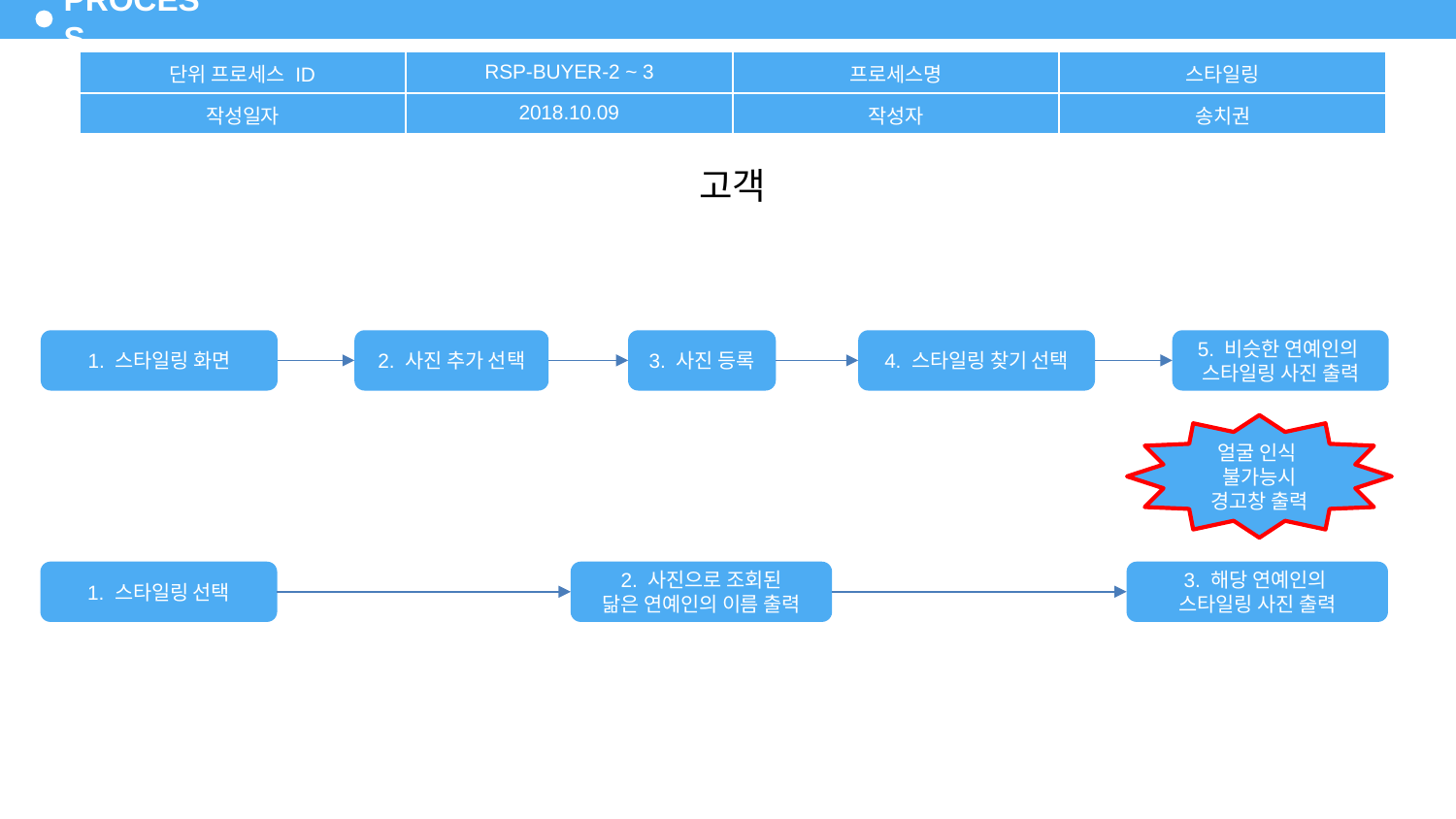

# PROCESS
| 단위 프로세스 ID | RSP-BUYER-2 ~ 3 | 프로세스명 | 스타일링 |
| --- | --- | --- | --- |
| 작성일자 | 2018.10.09 | 작성자 | 송치권 |
고객
1. 스타일링 화면
2. 사진 추가 선택
3. 사진 등록
4. 스타일링 찾기 선택
5. 비슷한 연예인의
스타일링 사진 출력
얼굴 인식
불가능시
경고창 출력
1. 스타일링 선택
2. 사진으로 조회된
닮은 연예인의 이름 출력
3. 해당 연예인의
스타일링 사진 출력